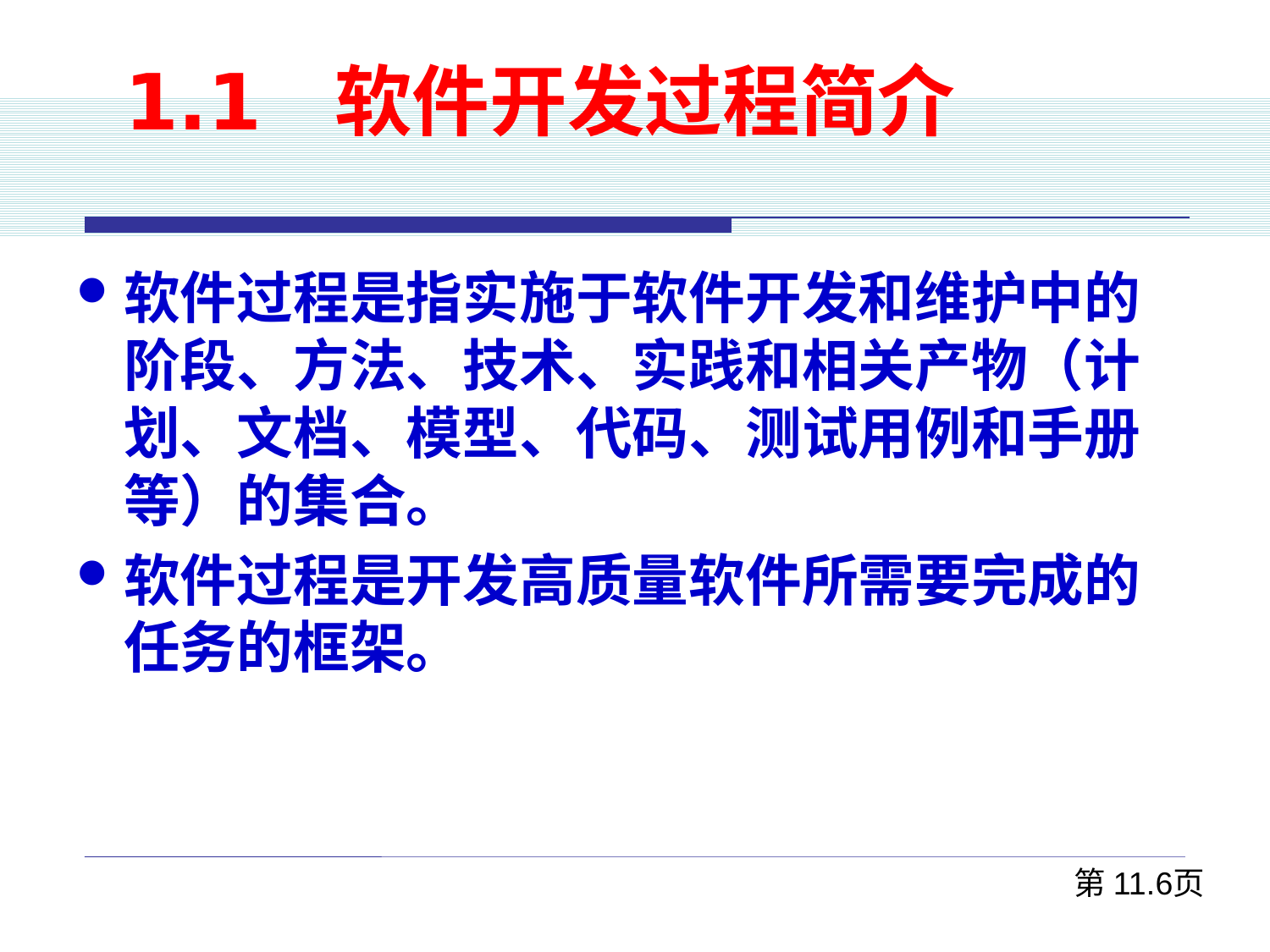

1.1  软件开发过程简介
软件过程是指实施于软件开发和维护中的阶段、方法、技术、实践和相关产物（计划、文档、模型、代码、测试用例和手册等）的集合。
软件过程是开发高质量软件所需要完成的任务的框架。
第11.6页